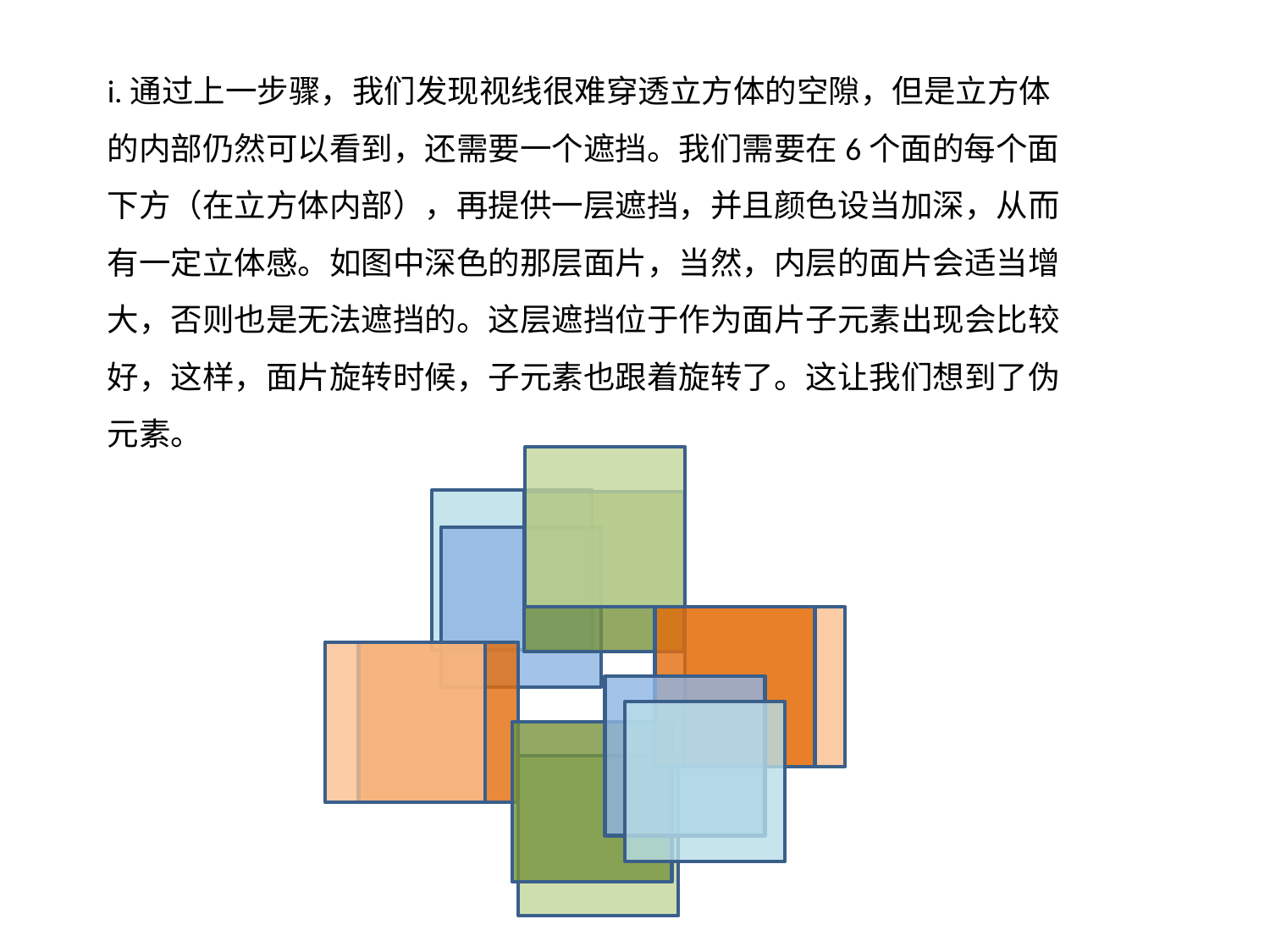

i.通过上一步骤，我们发现视线很难穿透立方体的空隙，但是立方体的内部仍然可以看到，还需要一个遮挡。我们需要在6个面的每个面下方（在立方体内部），再提供一层遮挡，并且颜色设当加深，从而有一定立体感。如图中深色的那层面片，当然，内层的面片会适当增大，否则也是无法遮挡的。这层遮挡位于作为面片子元素出现会比较好，这样，面片旋转时候，子元素也跟着旋转了。这让我们想到了伪元素。